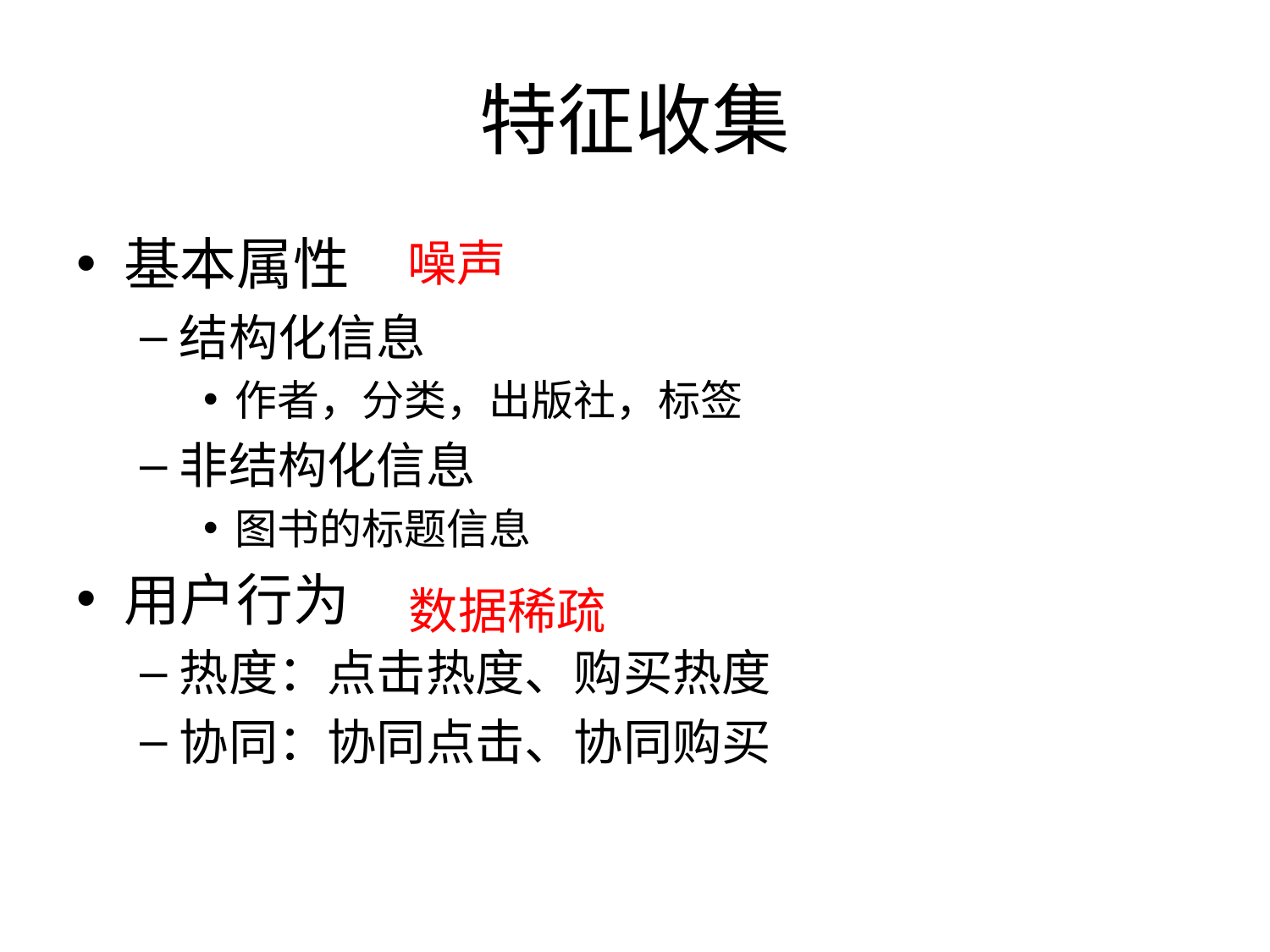

# 特征收集
基本属性
结构化信息
作者，分类，出版社，标签
非结构化信息
图书的标题信息
用户行为
热度：点击热度、购买热度
协同：协同点击、协同购买

噪声
数据稀疏